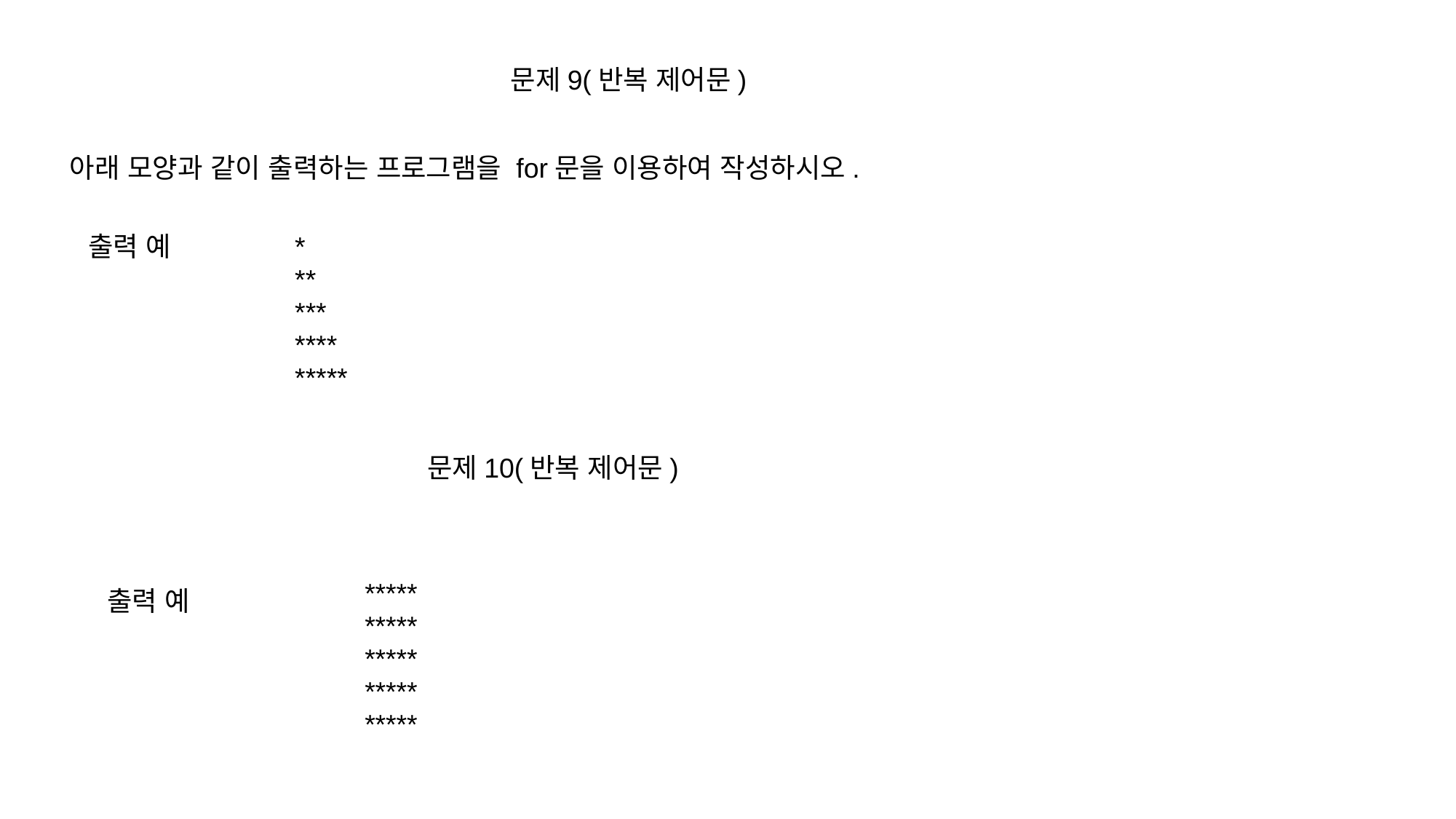

문제9(반복 제어문)
아래 모양과 같이 출력하는 프로그램을 for문을 이용하여 작성하시오.
출력 예
*
**
***
****
*****
문제10(반복 제어문)
*****
*****
*****
*****
*****
출력 예